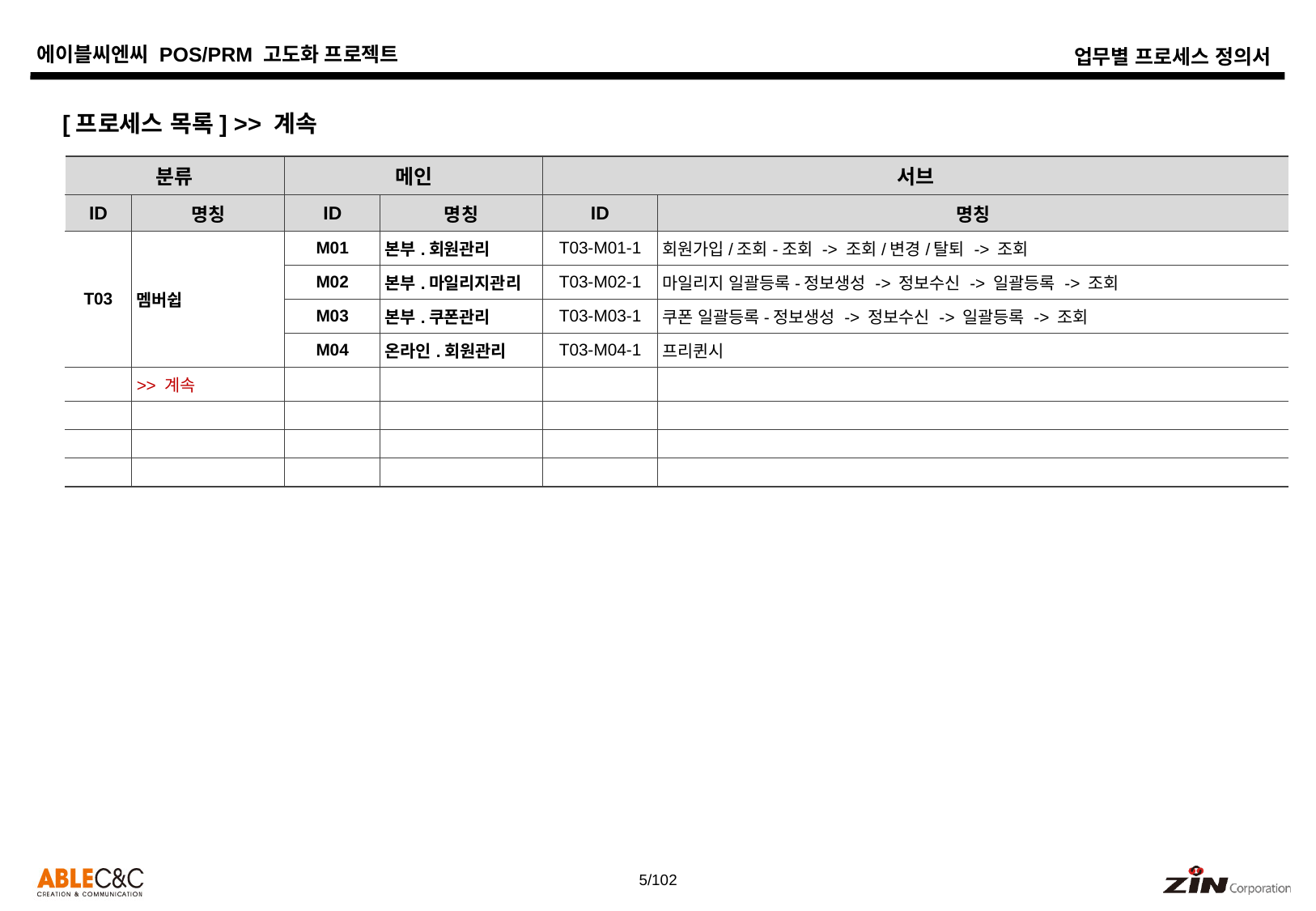

[프로세스 목록] >> 계속
| 분류 |  | 메인 |  | 서브 |  |
| --- | --- | --- | --- | --- | --- |
| ID | 명칭 | ID | 명칭 | ID | 명칭 |
| T03 | 멤버쉽 | M01 | 본부.회원관리 | T03-M01-1 | 회원가입/조회-조회 -> 조회/변경/탈퇴 -> 조회 |
|  |  | M02 | 본부.마일리지관리 | T03-M02-1 | 마일리지 일괄등록-정보생성 -> 정보수신 -> 일괄등록 -> 조회 |
|  |  | M03 | 본부.쿠폰관리 | T03-M03-1 | 쿠폰 일괄등록-정보생성 -> 정보수신 -> 일괄등록 -> 조회 |
|  |  | M04 | 온라인.회원관리 | T03-M04-1 | 프리퀸시 |
|  | >> 계속 |  |  |  |  |
|  |  |  |  |  |  |
|  |  |  |  |  |  |
|  |  |  |  |  |  |